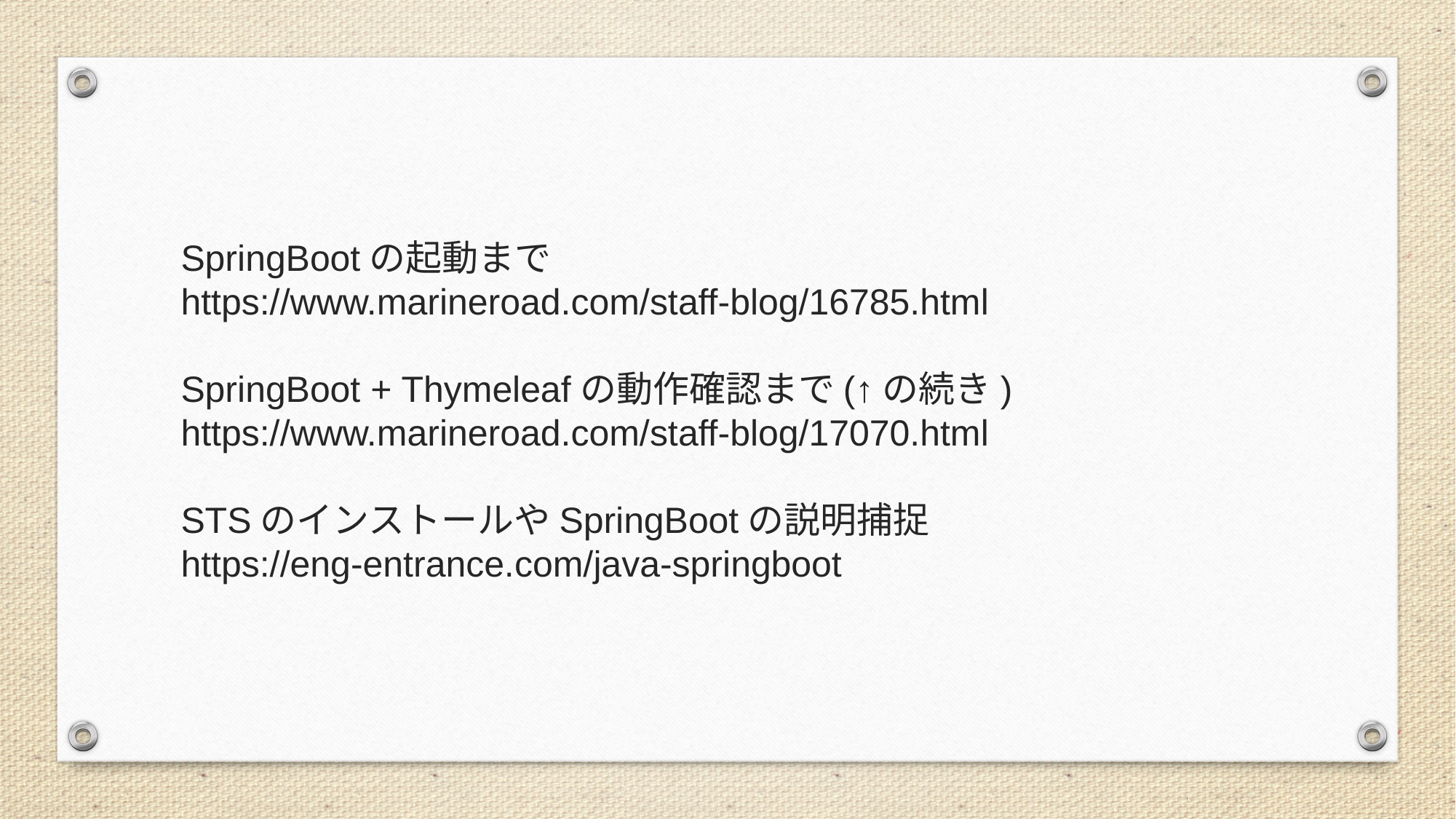

SpringBootの起動まで
https://www.marineroad.com/staff-blog/16785.html
SpringBoot + Thymeleafの動作確認まで(↑の続き)
https://www.marineroad.com/staff-blog/17070.html
STSのインストールやSpringBootの説明捕捉
https://eng-entrance.com/java-springboot